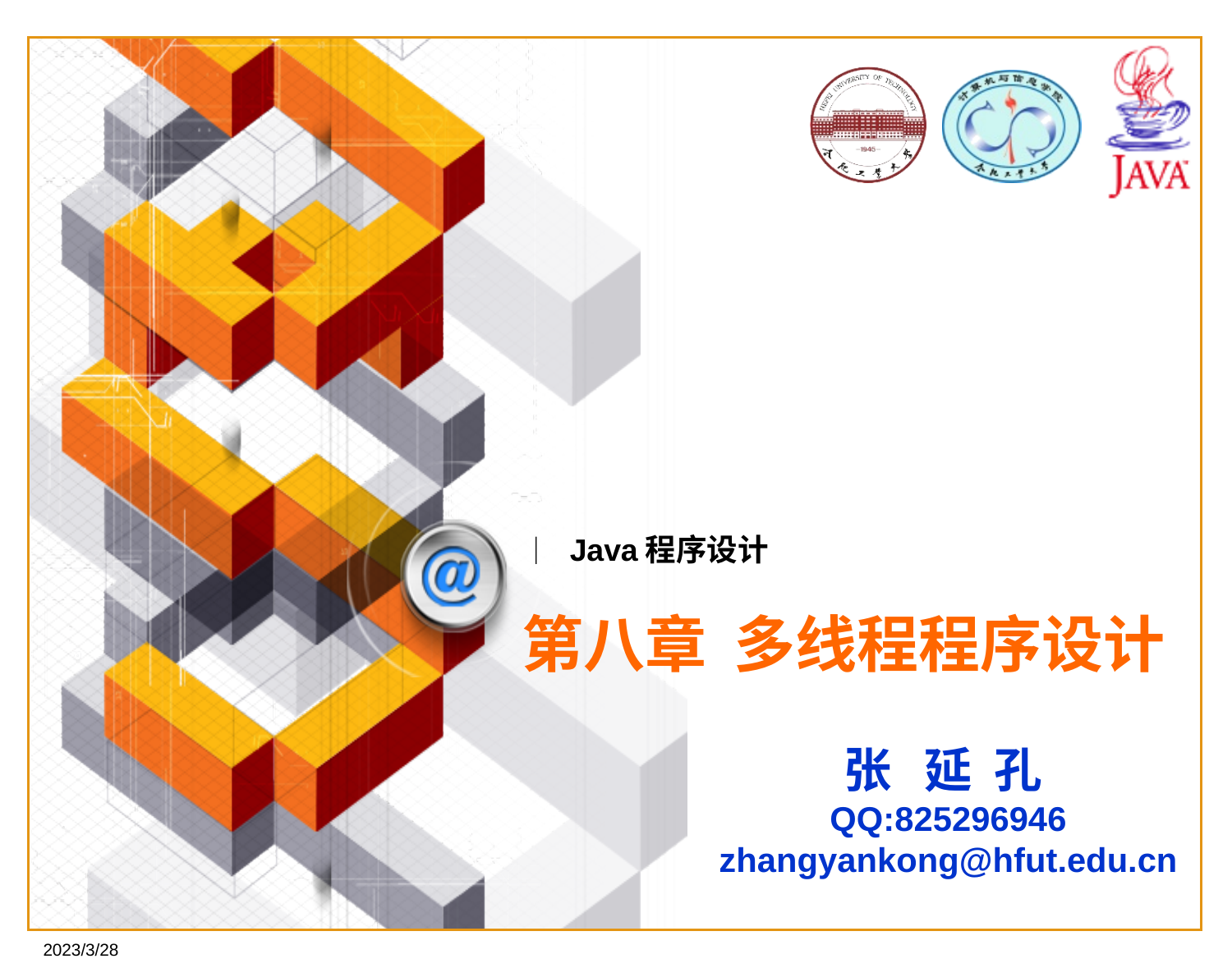

︳Java程序设计
# 第八章  多线程程序设计
张   延  孔
QQ:825296946
zhangyankong@hfut.edu.cn
2023/3/28